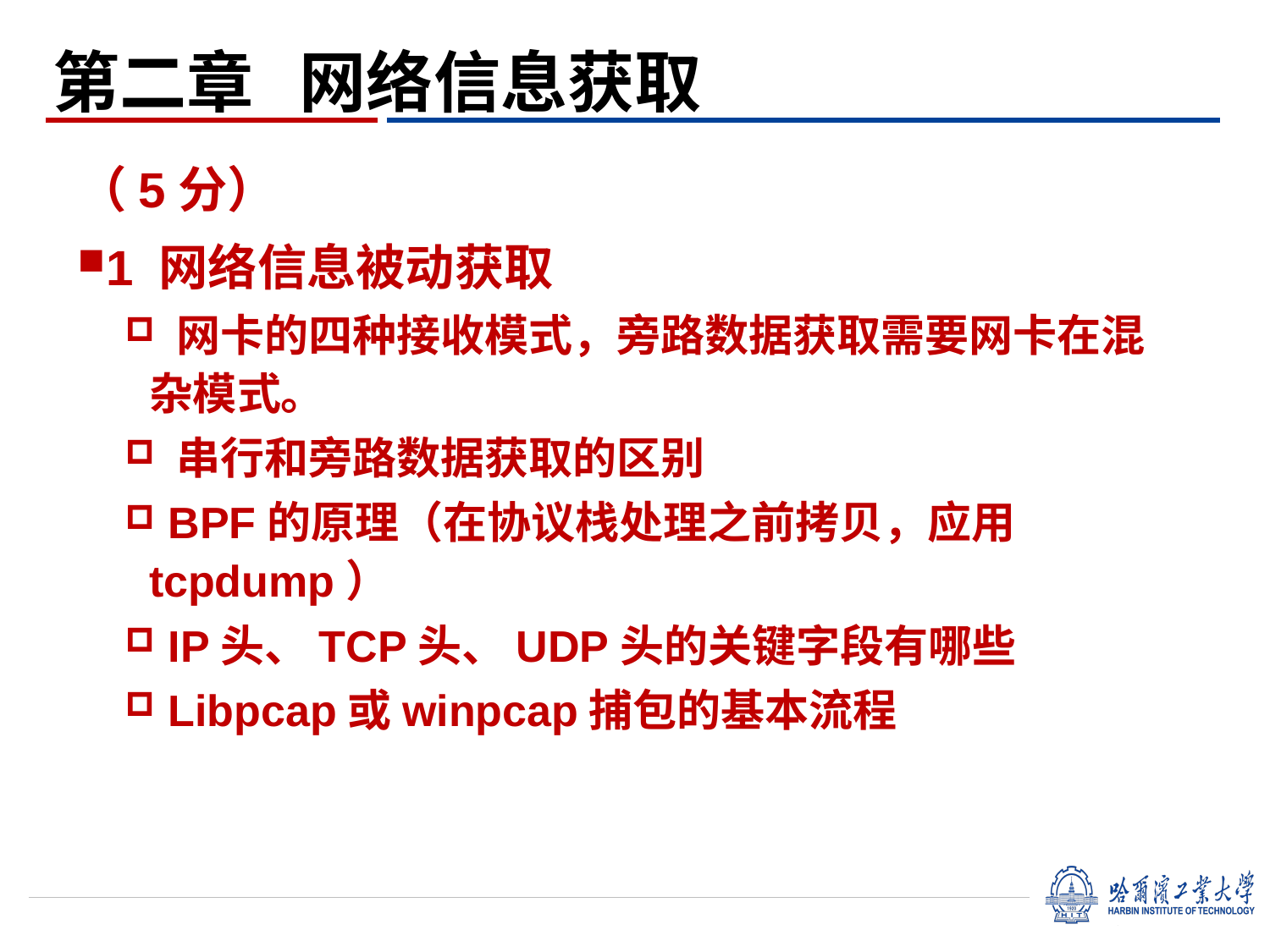

第二章   网络信息获取
（5分）
1 网络信息被动获取
 网卡的四种接收模式，旁路数据获取需要网卡在混杂模式。
 串行和旁路数据获取的区别
 BPF的原理（在协议栈处理之前拷贝，应用tcpdump）
 IP头、TCP头、UDP头的关键字段有哪些
 Libpcap或winpcap捕包的基本流程